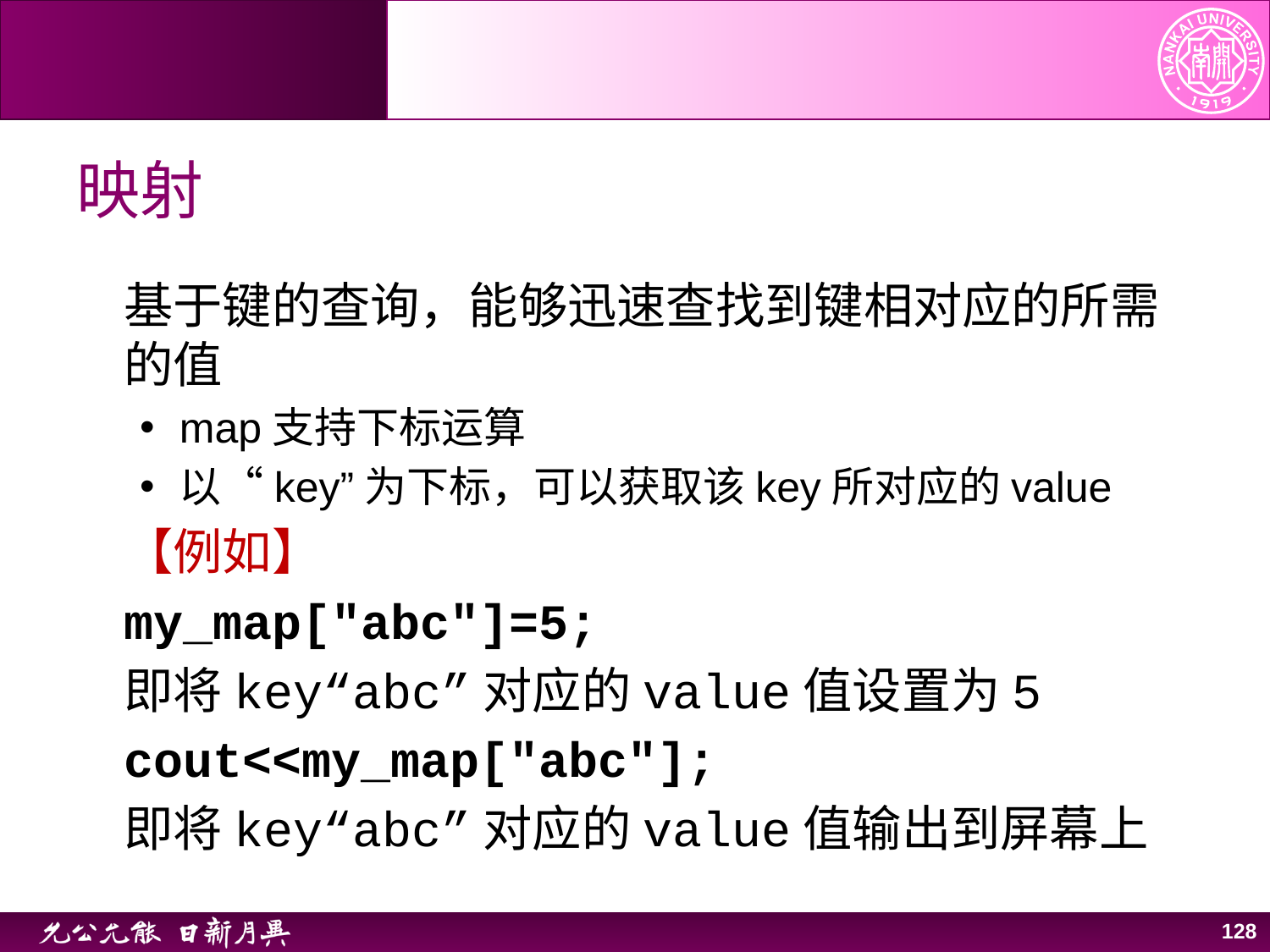

# 映射
基于键的查询，能够迅速查找到键相对应的所需的值
map支持下标运算
以“key”为下标，可以获取该key所对应的value
【例如】
my_map["abc"]=5;
即将key“abc”对应的value值设置为5
cout<<my_map["abc"];
即将key“abc”对应的value值输出到屏幕上

128